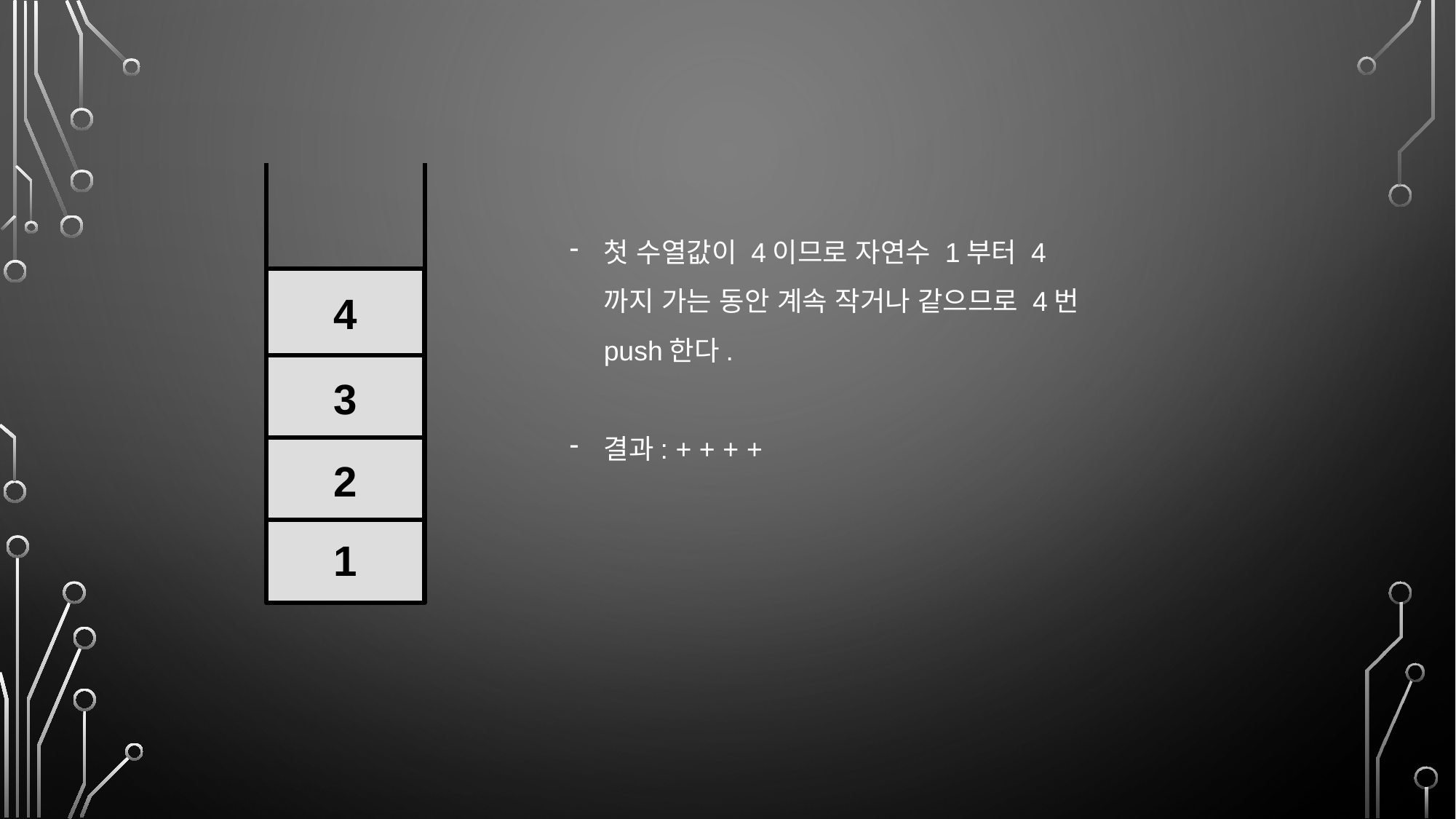

첫 수열값이 4이므로 자연수 1부터 4까지 가는 동안 계속 작거나 같으므로 4번 push한다.

결과: + + + +

4
3
2
1